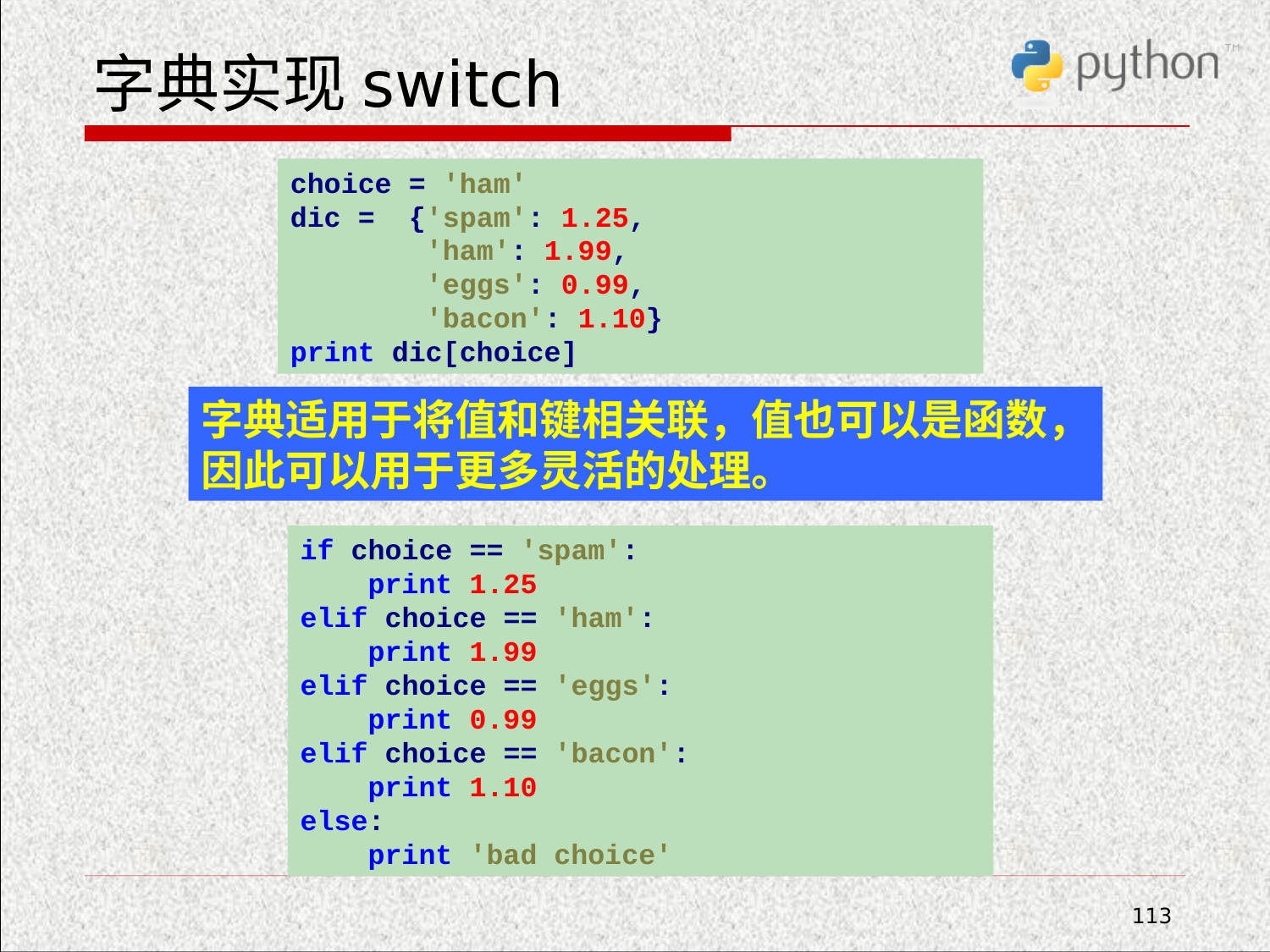

# 字典实现switch
choice = 'ham'
dic =  {'spam': 1.25,
        'ham': 1.99,
        'eggs': 0.99,
        'bacon': 1.10}
print dic[choice]
字典适用于将值和键相关联，值也可以是函数，
因此可以用于更多灵活的处理。
if choice == 'spam':
    print 1.25
elif choice == 'ham':
    print 1.99
elif choice == 'eggs':
    print 0.99
elif choice == 'bacon':
    print 1.10
else:
    print 'bad choice'
113